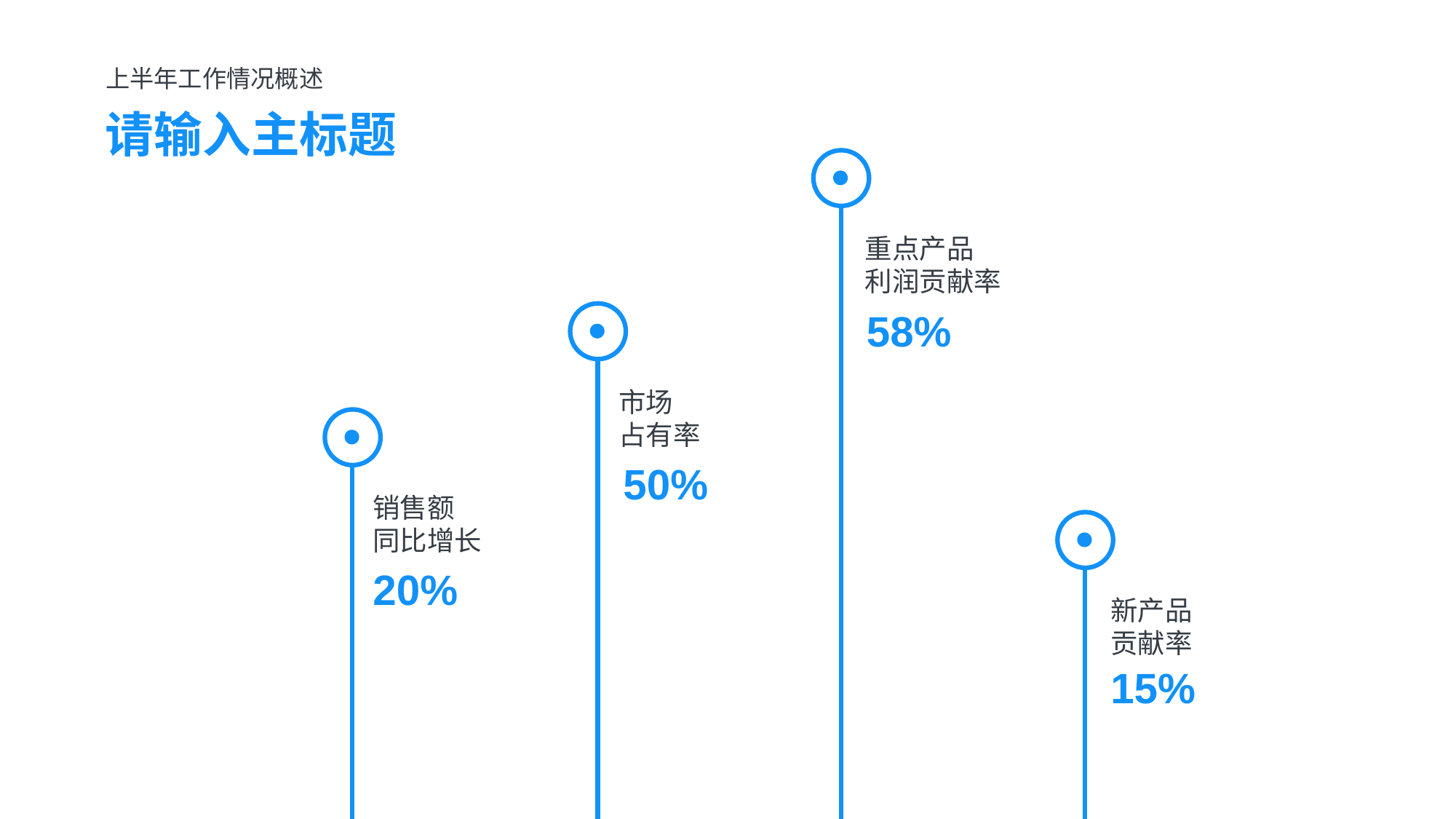

上半年工作情况概述
请输入主标题

重点产品
利润贡献率

58%

市场
占有率

50%
销售额
同比增长

20%
新产品
贡献率
15%